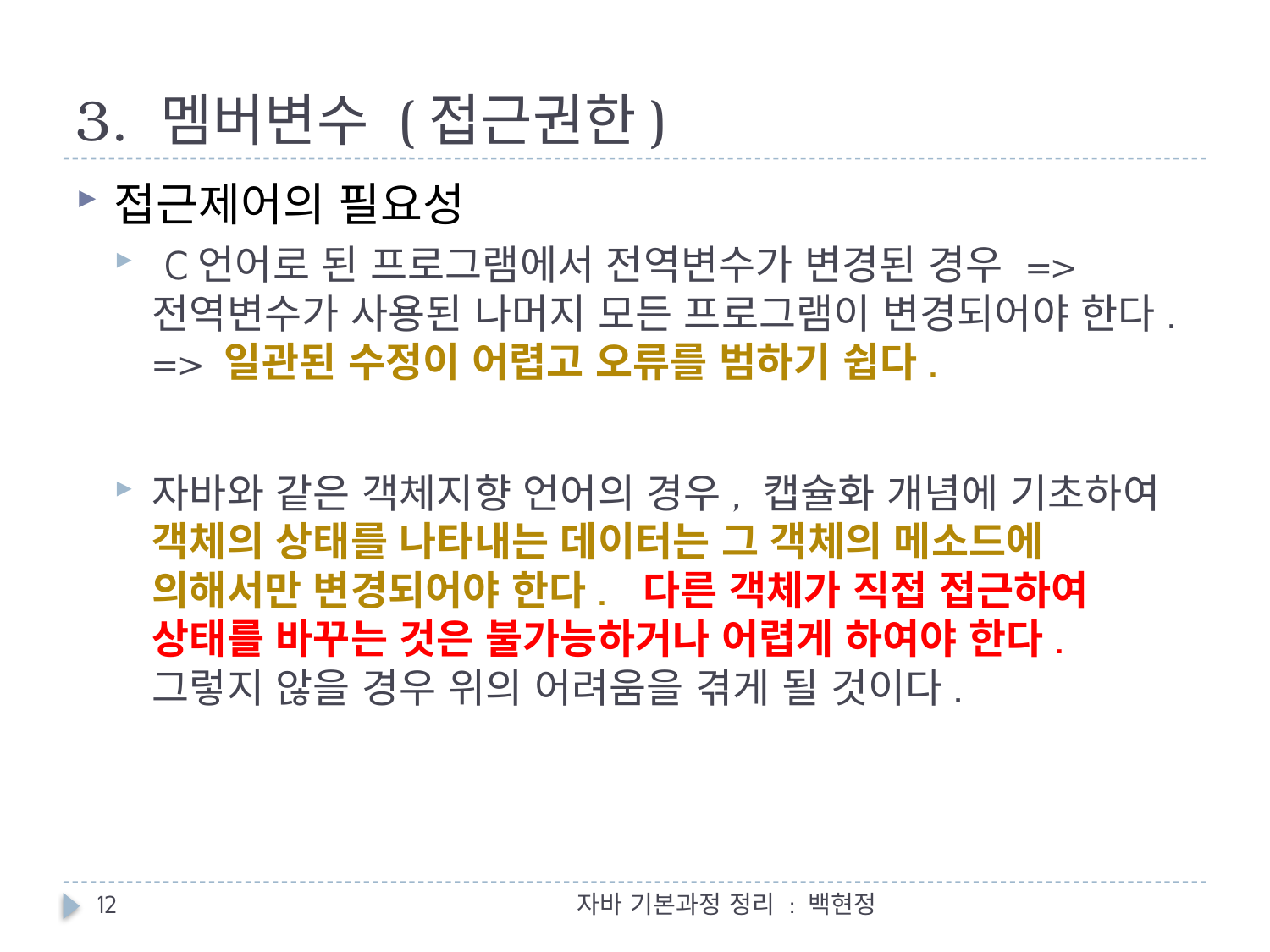

# 3. 멤버변수 (접근권한)
접근제어의 필요성
 C언어로 된 프로그램에서 전역변수가 변경된 경우 => 전역변수가 사용된 나머지 모든 프로그램이 변경되어야 한다. => 일관된 수정이 어렵고 오류를 범하기 쉽다.

자바와 같은 객체지향 언어의 경우, 캡슐화 개념에 기초하여 객체의 상태를 나타내는 데이터는 그 객체의 메소드에 의해서만 변경되어야 한다.  다른 객체가 직접 접근하여 상태를 바꾸는 것은 불가능하거나 어렵게 하여야 한다. 그렇지 않을 경우 위의 어려움을 겪게 될 것이다.
12
자바 기본과정 정리 : 백현정